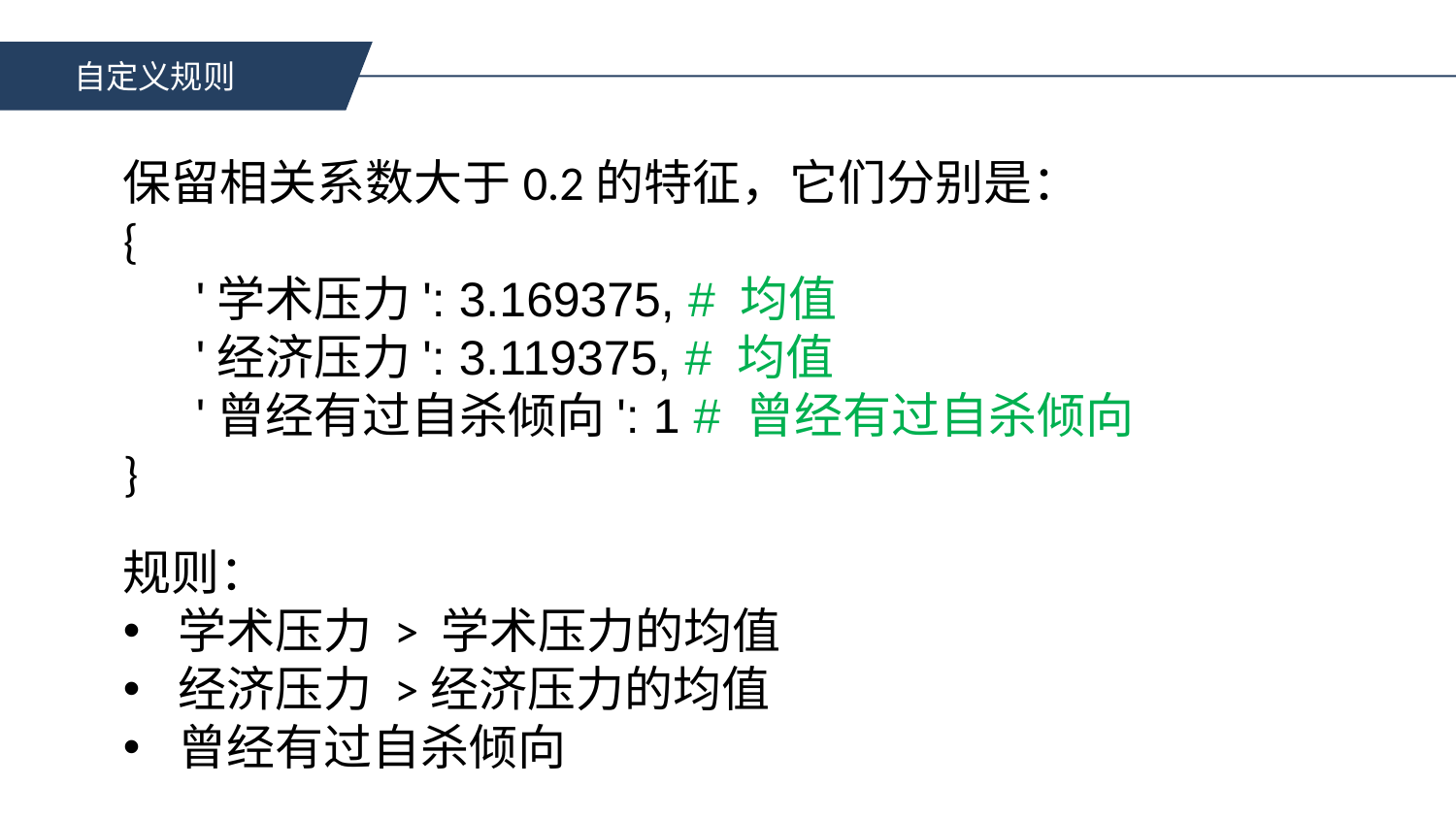

自定义规则
保留相关系数大于0.2的特征，它们分别是：
{
'学术压力': 3.169375, # 均值
'经济压力': 3.119375, # 均值
'曾经有过自杀倾向': 1 # 曾经有过自杀倾向
}
规则：
学术压力 > 学术压力的均值
经济压力 >经济压力的均值
曾经有过自杀倾向